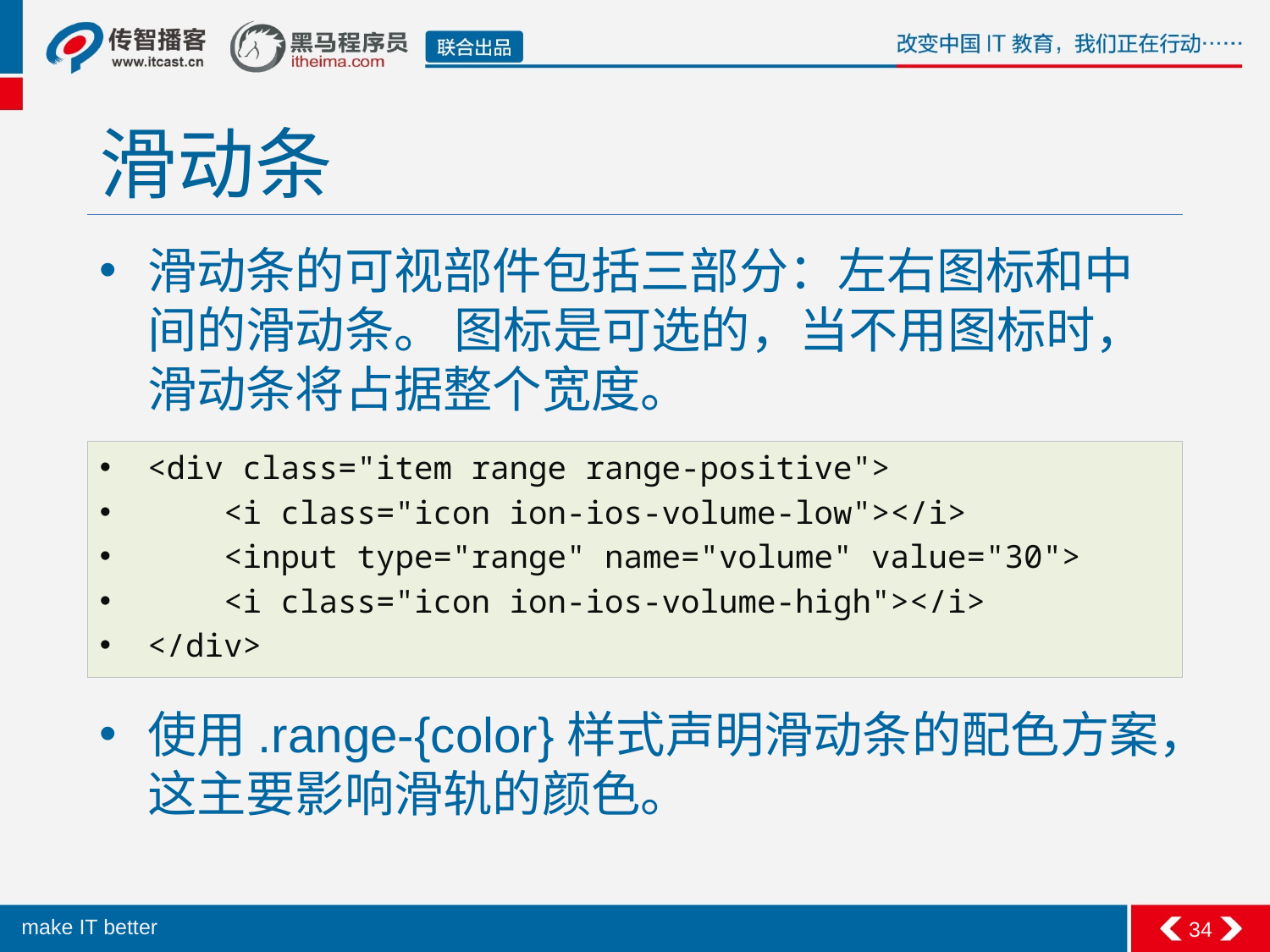

# 滑动条
滑动条的可视部件包括三部分：左右图标和中间的滑动条。 图标是可选的，当不用图标时，滑动条将占据整个宽度。

使用.range-{color}样式声明滑动条的配色方案，这主要影响滑轨的颜色。
<div class="item range range-positive">
    <i class="icon ion-ios-volume-low"></i>
    <input type="range" name="volume" value="30">
    <i class="icon ion-ios-volume-high"></i>
</div>
34

make IT better